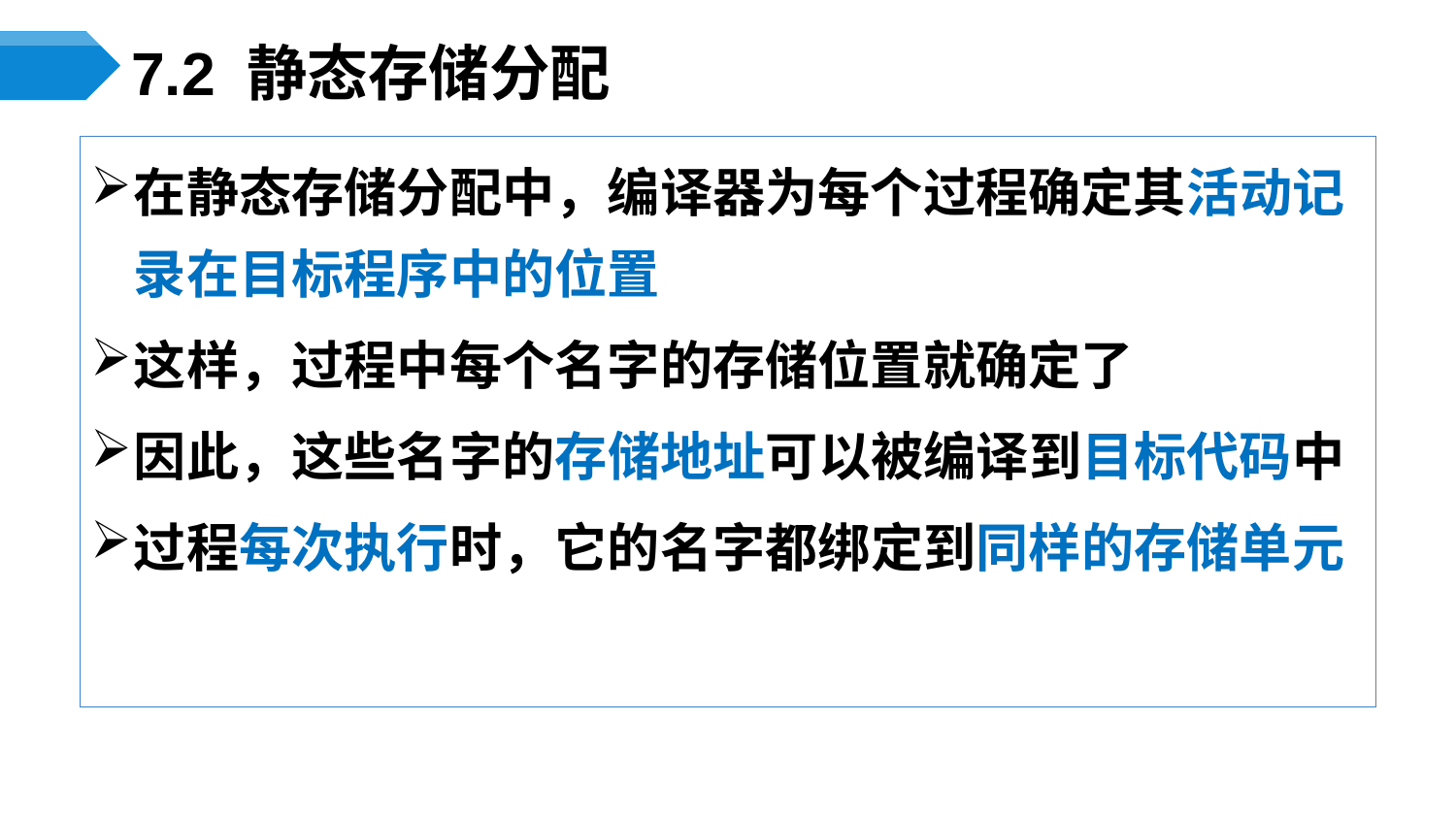

# 7.2 静态存储分配
在静态存储分配中，编译器为每个过程确定其活动记录在目标程序中的位置
这样，过程中每个名字的存储位置就确定了
因此，这些名字的存储地址可以被编译到目标代码中
过程每次执行时，它的名字都绑定到同样的存储单元